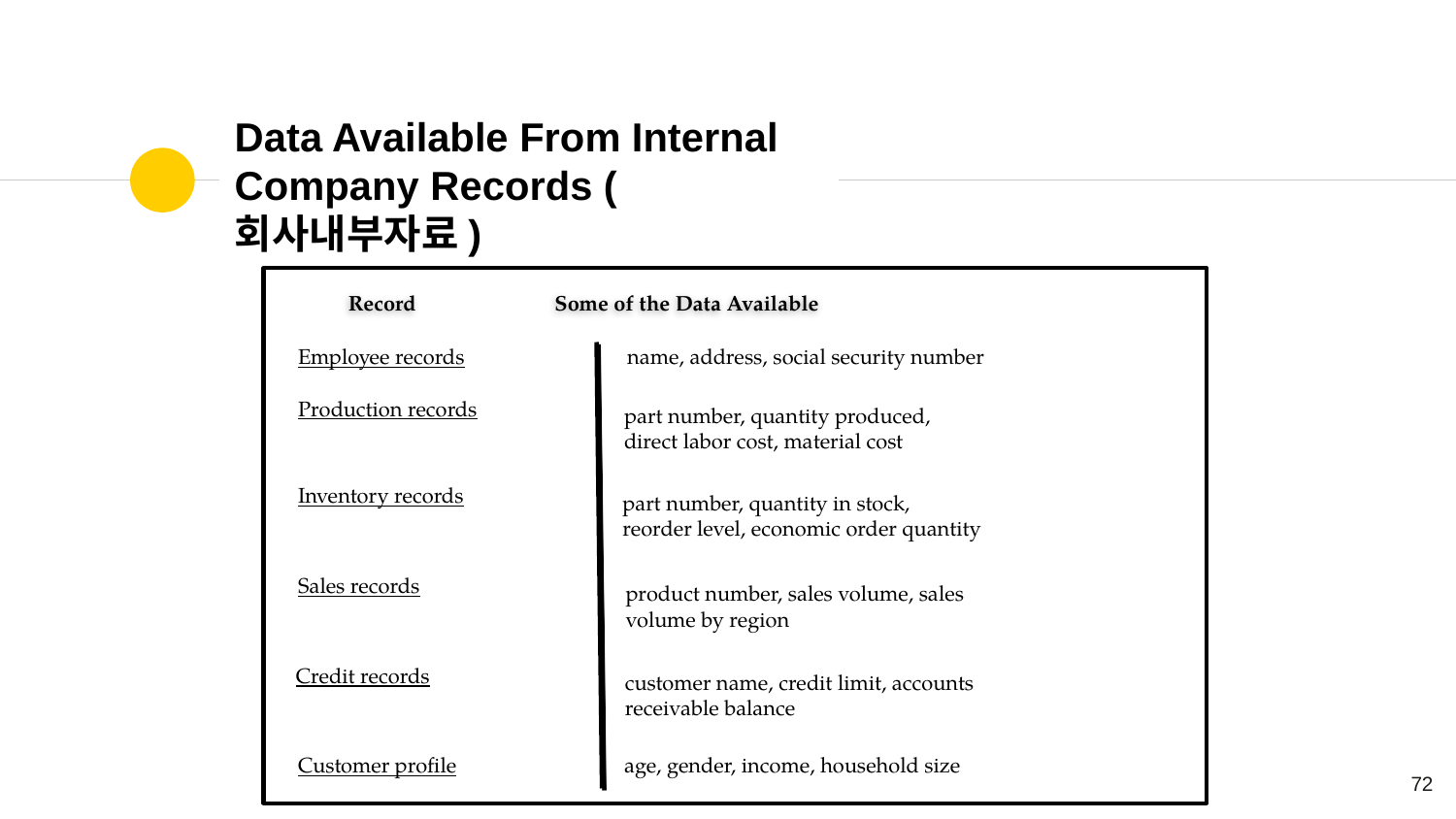

# Data Available From Internal Company Records (회사내부자료)

        Record                          Some of the Data Available

Employee records
name, address, social security number

Production records
part number, quantity produced,
direct labor cost, material cost
Inventory records
part number, quantity in stock,
reorder level, economic order quantity
product number, sales volume, sales
volume by region
Sales records
customer name, credit limit, accounts
receivable balance
Credit records
Customer profile
age, gender, income, household size
72